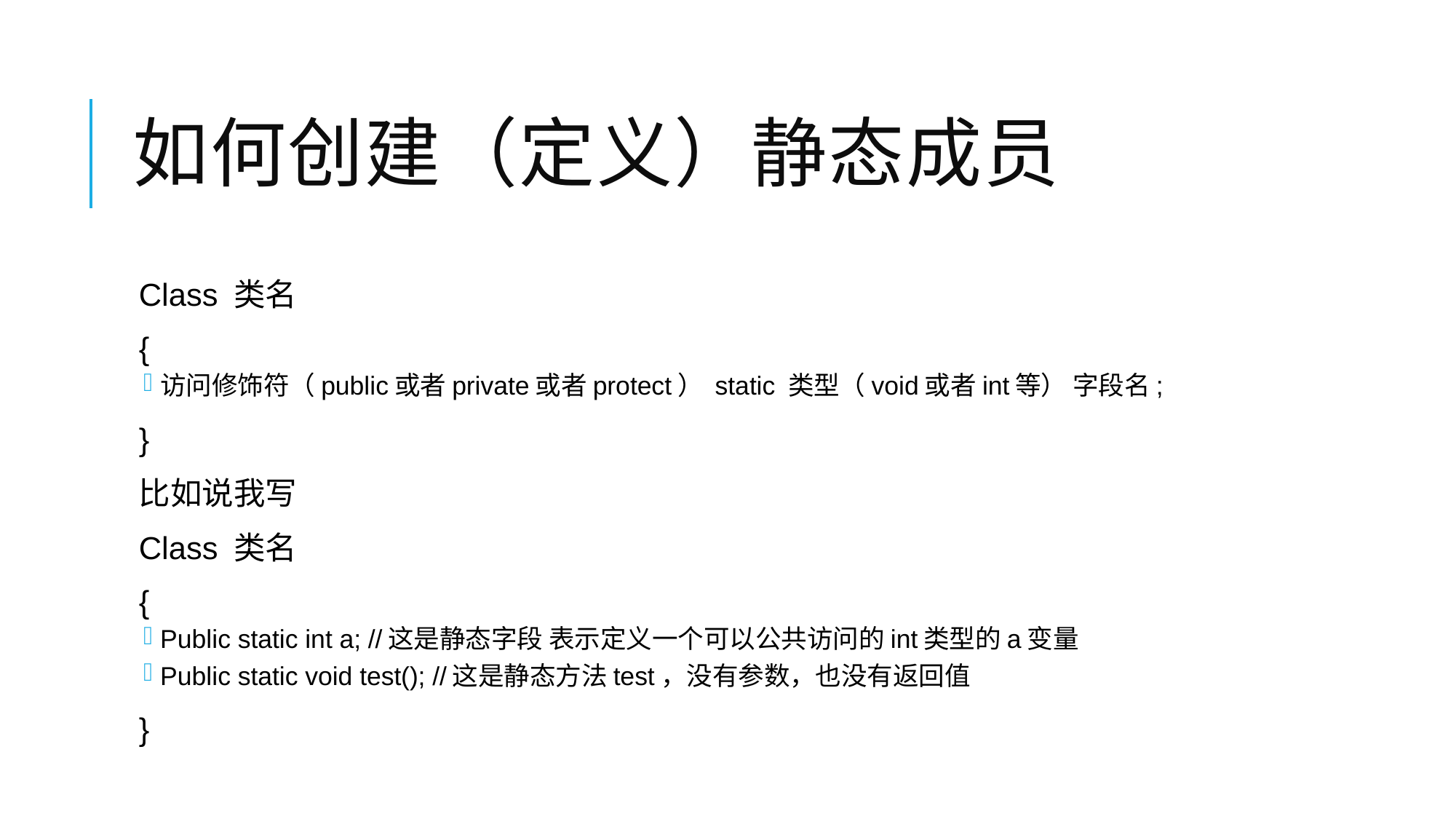

# 如何创建（定义）静态成员
Class 类名
{
访问修饰符（public或者private或者protect） static 类型（void或者int等） 字段名;
}
比如说我写
Class 类名
{
Public static int a; //这是静态字段 表示定义一个可以公共访问的int类型的a变量
Public static void test(); //这是静态方法test，没有参数，也没有返回值
}